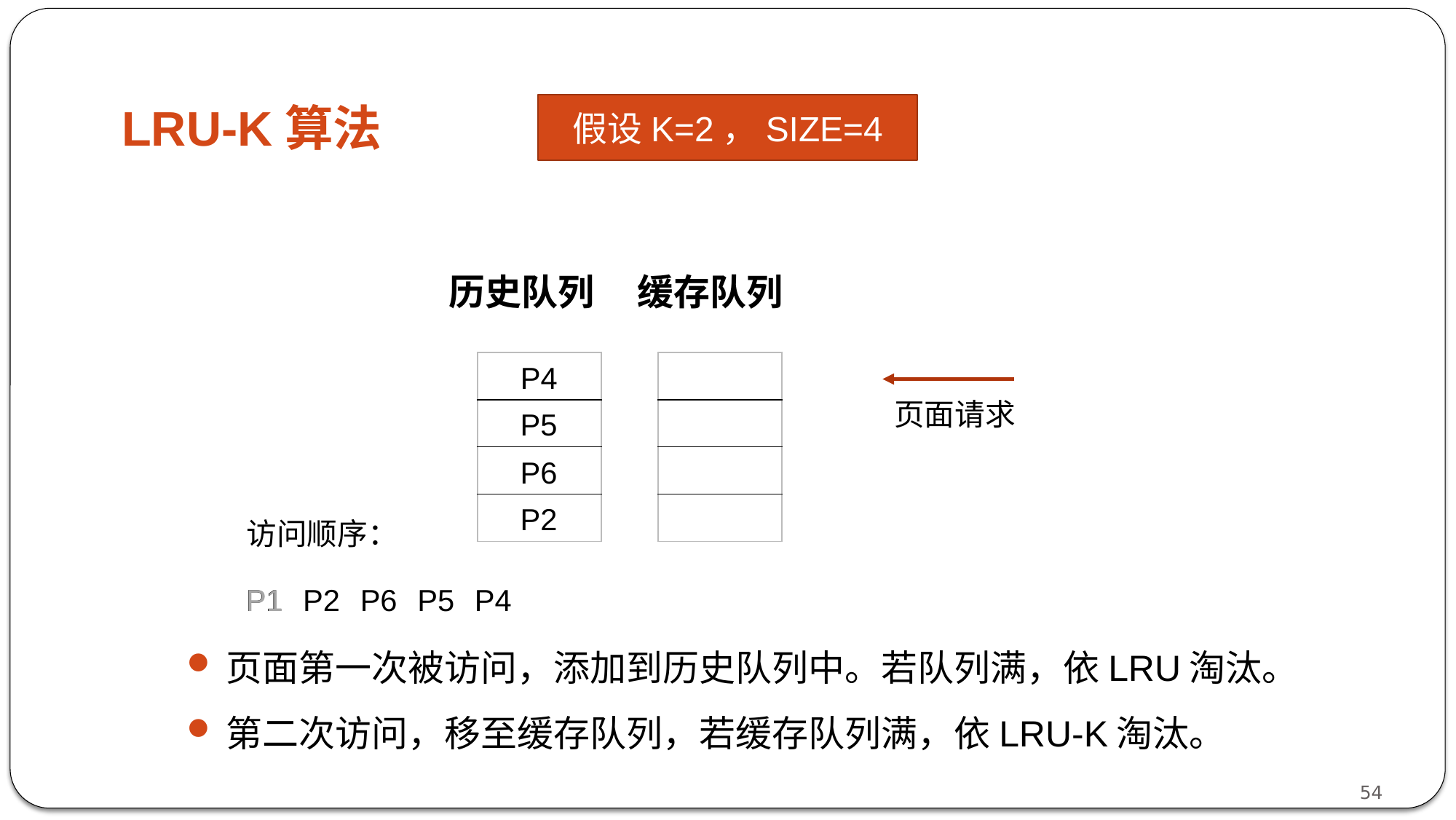

# LRU-K算法
假设K=2，SIZE=4
历史队列
缓存队列
|  |
| --- |
|  |
|  |
|  |
|  |
| --- |
|  |
|  |
|  |
P4
页面请求
P5
P6
P2
访问顺序：
P1
P1
P2
P6
P5
P4
页面第一次被访问，添加到历史队列中。若队列满，依LRU淘汰。
第二次访问，移至缓存队列，若缓存队列满，依LRU-K淘汰。
54